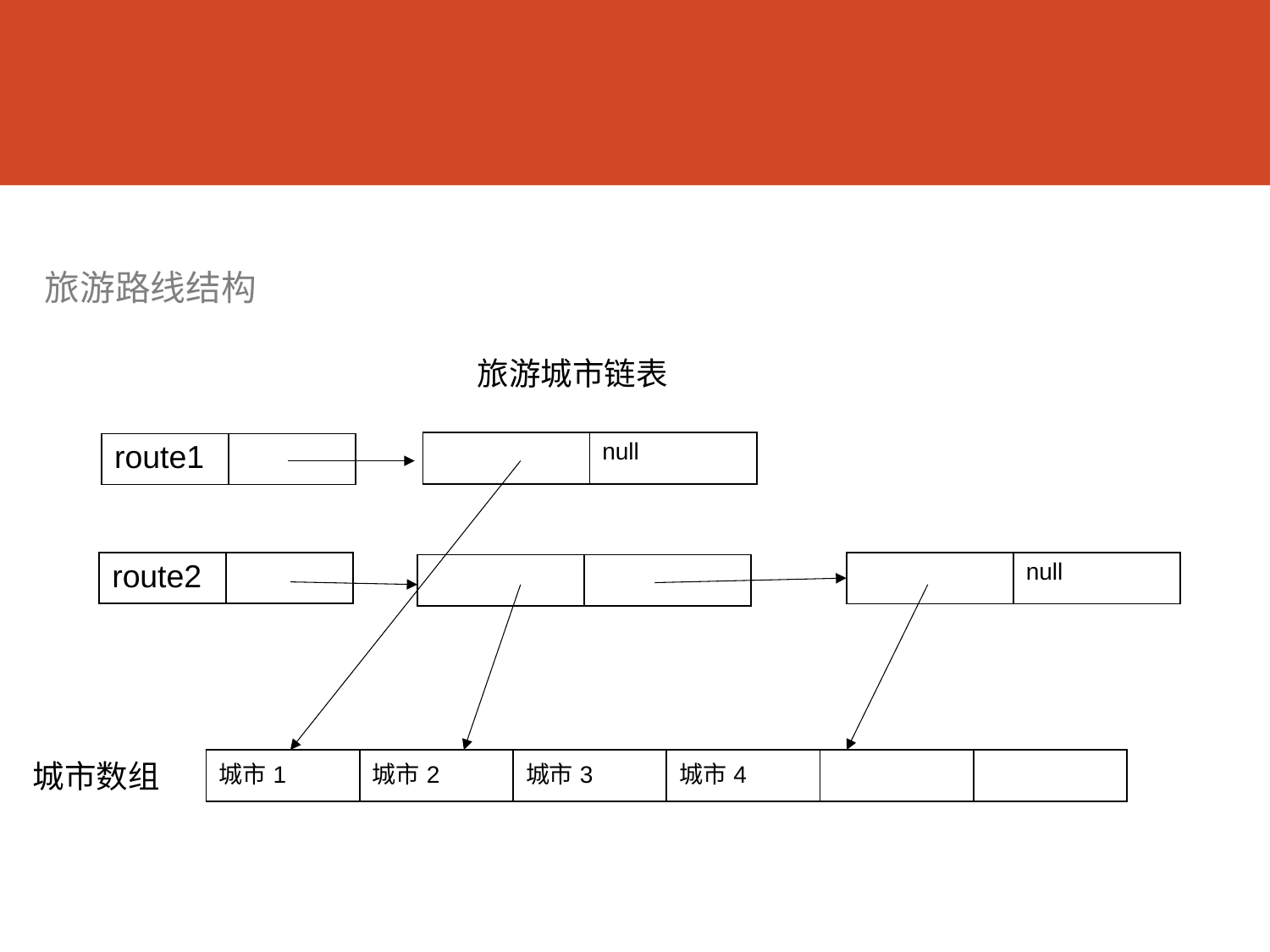

#
旅游路线结构
旅游城市链表
|  | null |
| --- | --- |
| route1 |  |
| --- | --- |
|  | null |
| --- | --- |
| route2 |  |
| --- | --- |
|  |  |
| --- | --- |
| 城市1 | 城市2 | 城市3 | 城市4 |  |  |
| --- | --- | --- | --- | --- | --- |
城市数组